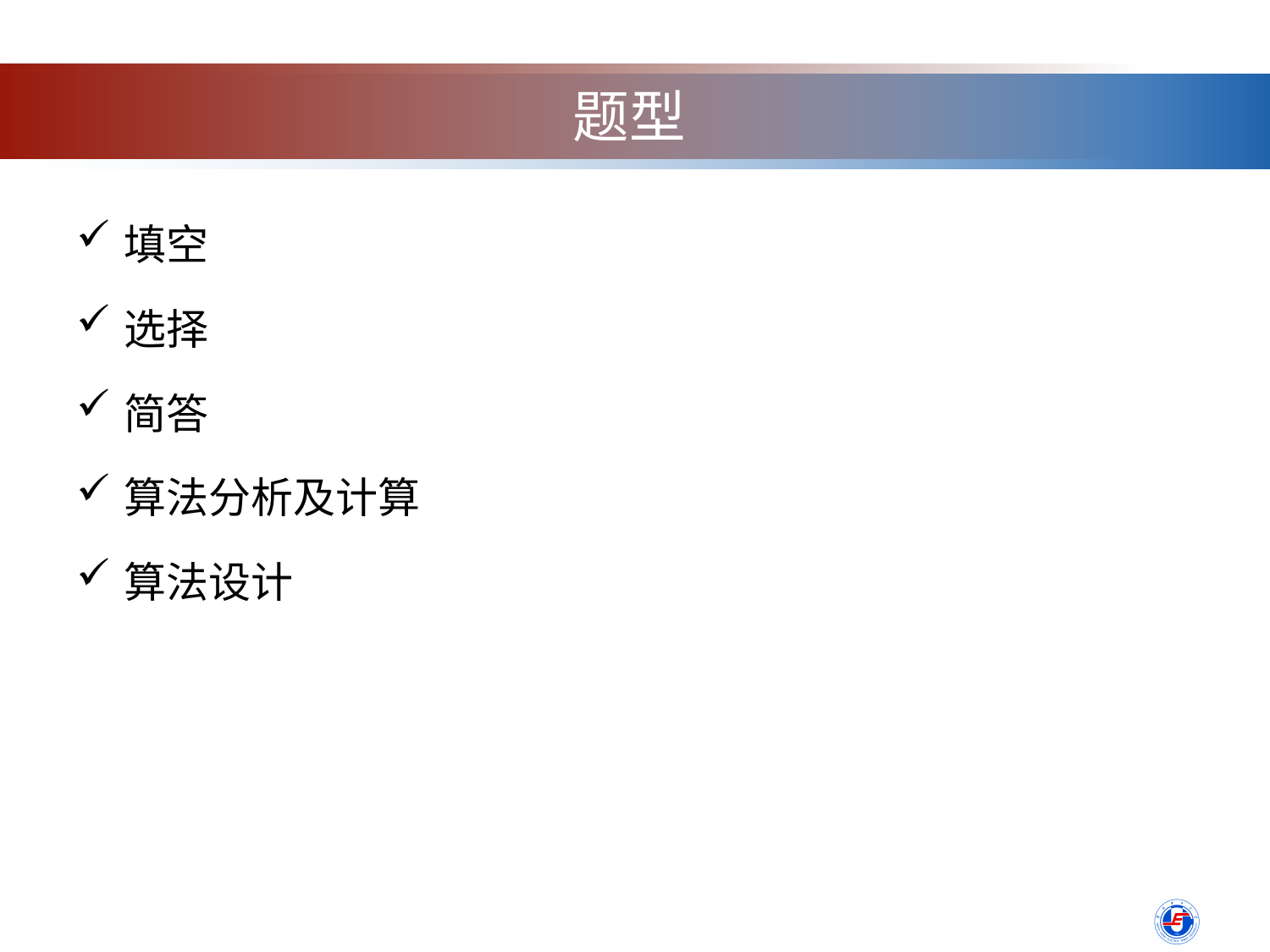

# 题型
填空
选择
简答
算法分析及计算
算法设计